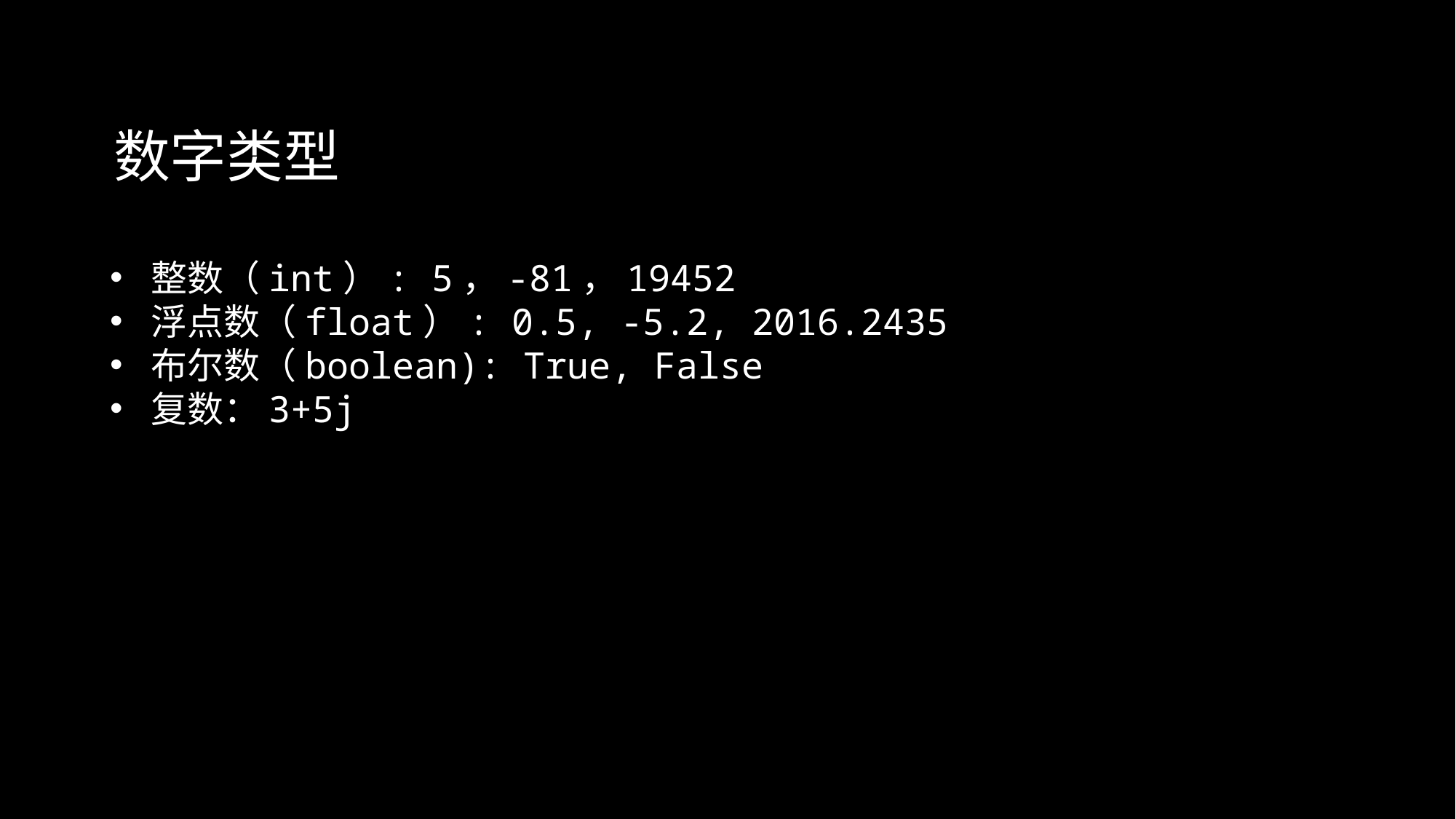

数字类型

整数（int）: 5，-81，19452
浮点数（float）: 0.5, -5.2, 2016.2435
布尔数（boolean): True, False
复数：3+5j